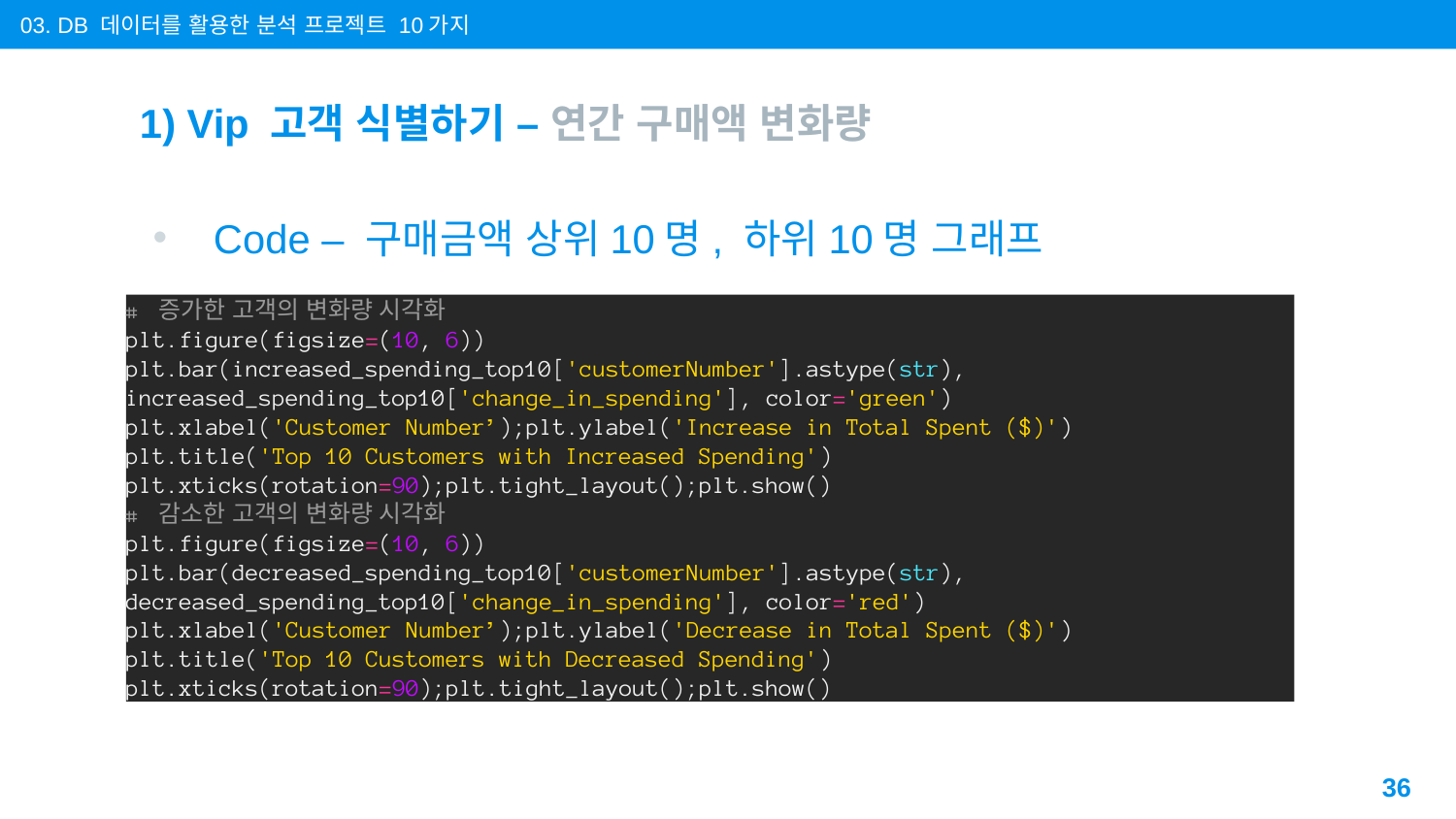

03. DB 데이터를 활용한 분석 프로젝트 10가지
# 1) Vip 고객 식별하기 – 연간 구매액 변화량
Code – 구매금액 상위10명, 하위10명 그래프

# 증가한 고객의 변화량 시각화
plt.figure(figsize=(10, 6))
plt.bar(increased_spending_top10['customerNumber'].astype(str), increased_spending_top10['change_in_spending'], color='green')
plt.xlabel('Customer Number’);plt.ylabel('Increase in Total Spent ($)')
plt.title('Top 10 Customers with Increased Spending')
plt.xticks(rotation=90);plt.tight_layout();plt.show()
# 감소한 고객의 변화량 시각화
plt.figure(figsize=(10, 6))
plt.bar(decreased_spending_top10['customerNumber'].astype(str), decreased_spending_top10['change_in_spending'], color='red')
plt.xlabel('Customer Number’);plt.ylabel('Decrease in Total Spent ($)')
plt.title('Top 10 Customers with Decreased Spending')
plt.xticks(rotation=90);plt.tight_layout();plt.show()
36